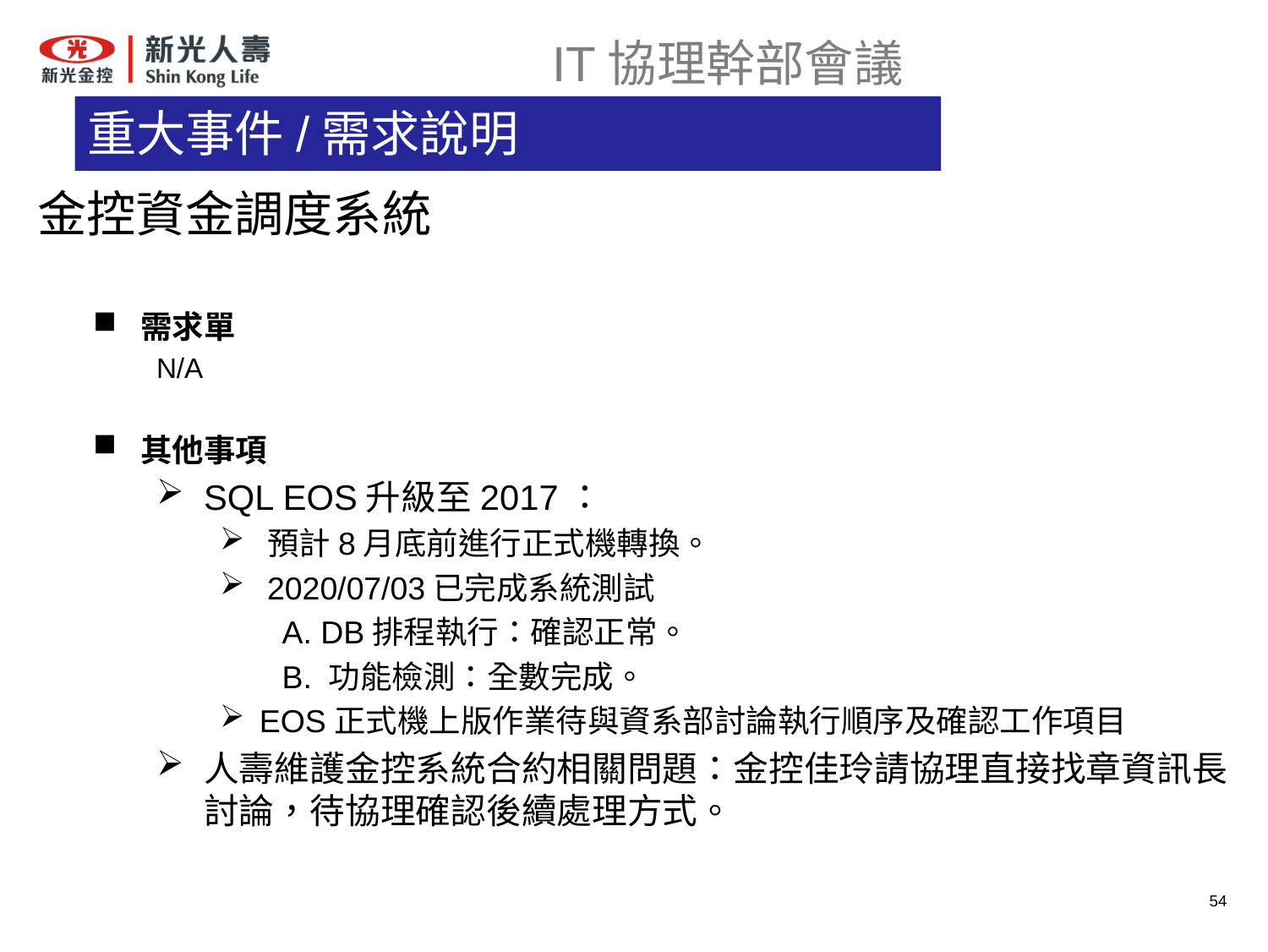

# 重大事件/需求說明
金控資金調度系統

需求單
N/A

其他事項
SQL EOS升級至2017：
預計8月底前進行正式機轉換。
2020/07/03已完成系統測試
       A. DB排程執行：確認正常。
       B. 功能檢測：全數完成。
EOS正式機上版作業待與資系部討論執行順序及確認工作項目
人壽維護金控系統合約相關問題：金控佳玲請協理直接找章資訊長討論，待協理確認後續處理方式。